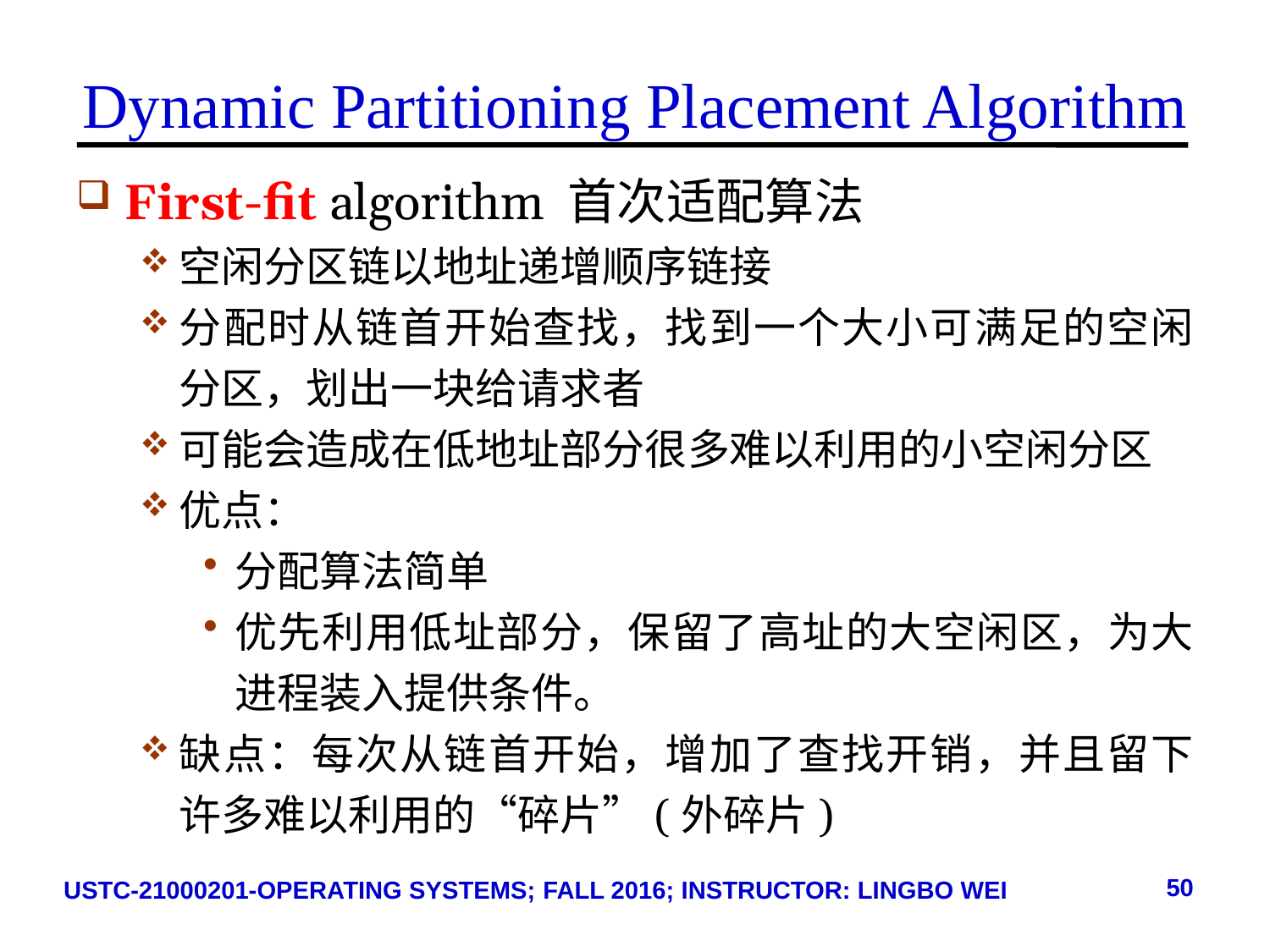

# Dynamic Partitioning Placement Algorithm
First-fit algorithm 首次适配算法
空闲分区链以地址递增顺序链接
分配时从链首开始查找，找到一个大小可满足的空闲分区，划出一块给请求者
可能会造成在低地址部分很多难以利用的小空闲分区
优点：
分配算法简单
优先利用低址部分，保留了高址的大空闲区，为大进程装入提供条件。
缺点：每次从链首开始，增加了查找开销，并且留下许多难以利用的“碎片”(外碎片)

50
USTC-21000201-OPERATING SYSTEMS; FALL 2016; INSTRUCTOR: LINGBO WEI